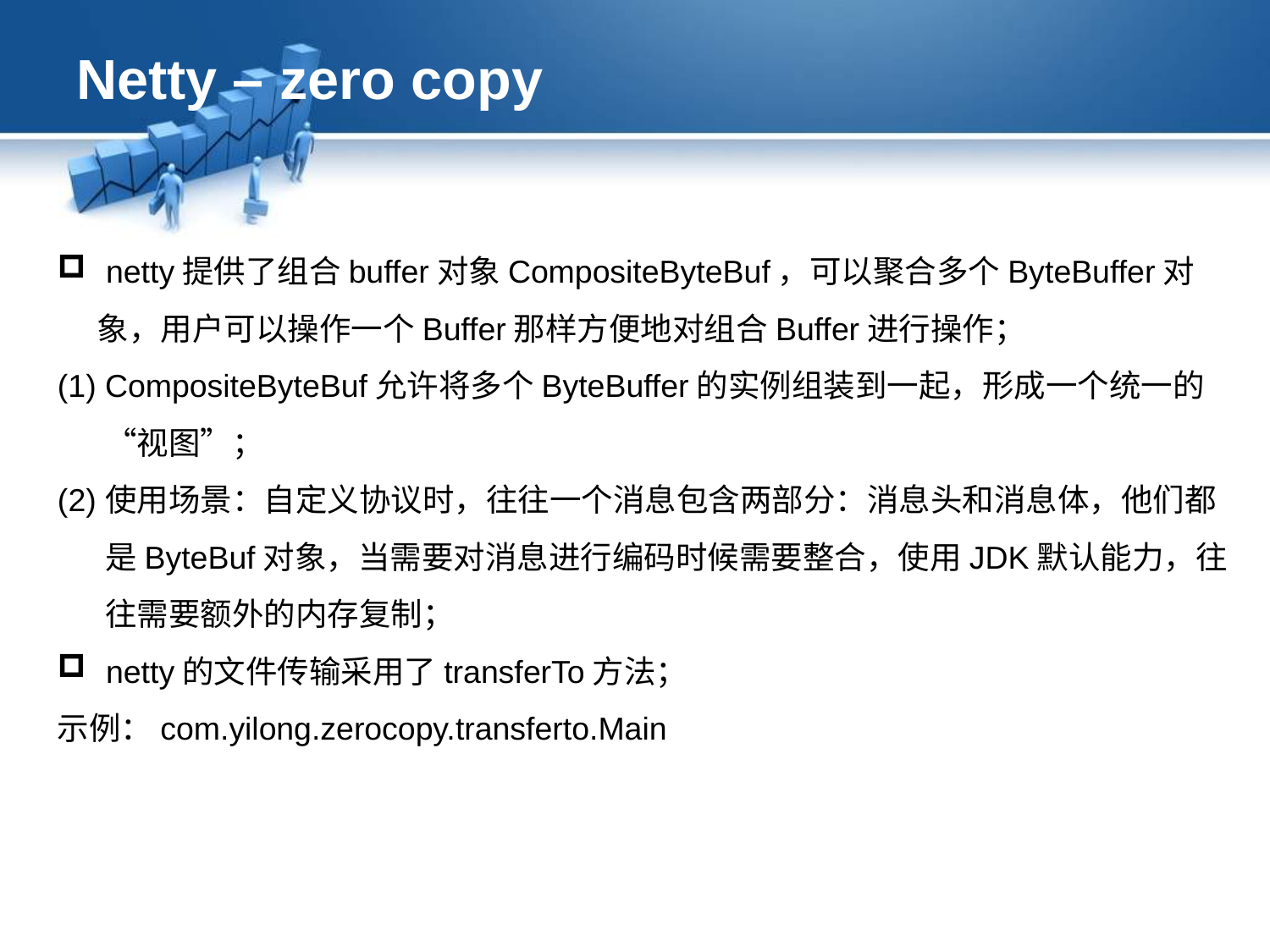

# Netty – zero copy
 netty提供了组合buffer对象CompositeByteBuf，可以聚合多个ByteBuffer对象，用户可以操作一个Buffer那样方便地对组合Buffer进行操作；
CompositeByteBuf允许将多个ByteBuffer的实例组装到一起，形成一个统一的“视图”；
使用场景：自定义协议时，往往一个消息包含两部分：消息头和消息体，他们都是ByteBuf对象，当需要对消息进行编码时候需要整合，使用JDK默认能力，往往需要额外的内存复制；
 netty的文件传输采用了transferTo方法；
示例：com.yilong.zerocopy.transferto.Main